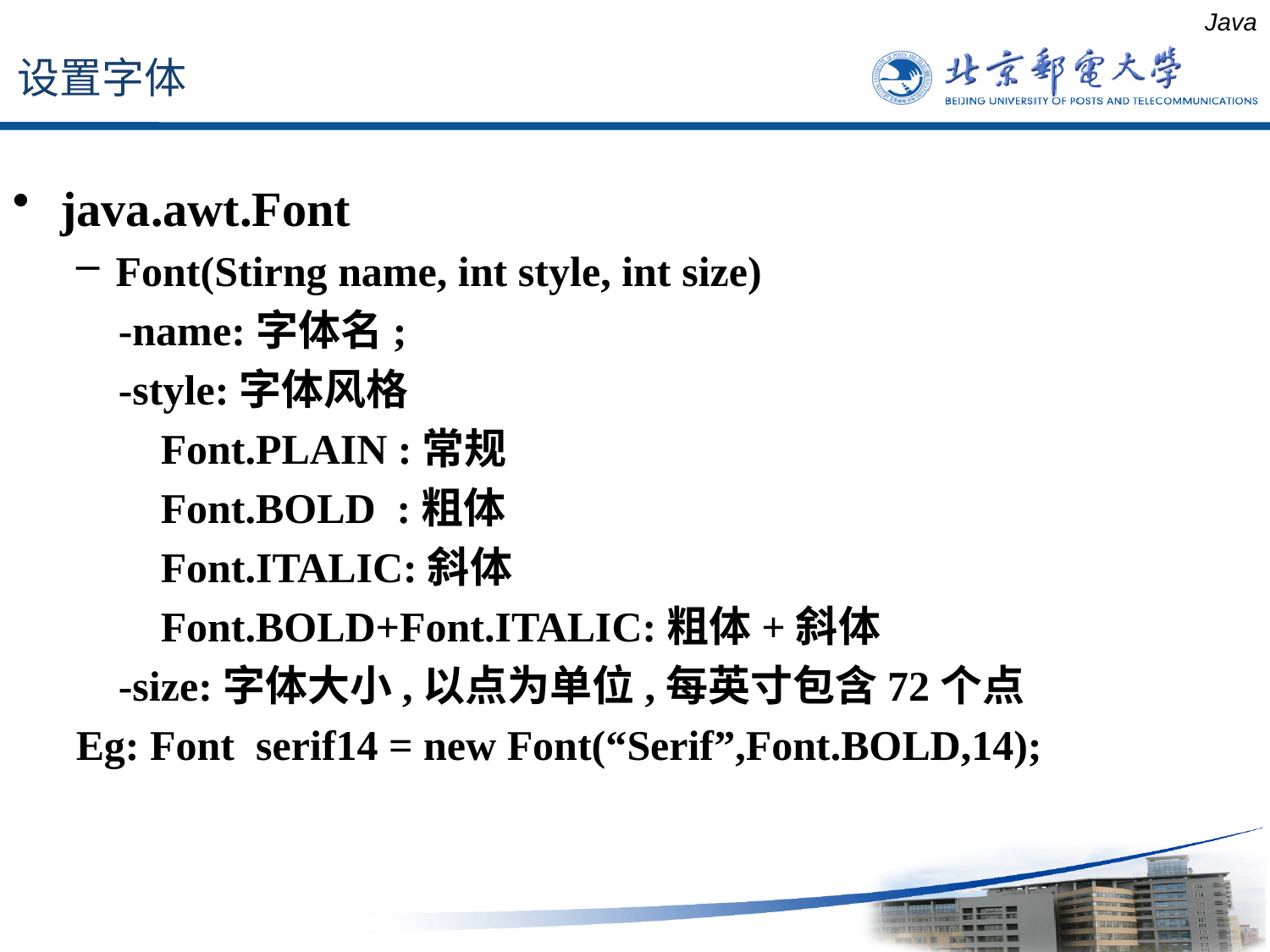

设置字体
Java
java.awt.Font
Font(Stirng name, int style, int size)
    -name:字体名;
    -style:字体风格
        Font.PLAIN :常规
        Font.BOLD  :粗体
        Font.ITALIC:斜体
        Font.BOLD+Font.ITALIC:粗体+斜体
    -size:字体大小,以点为单位,每英寸包含72个点
Eg: Font  serif14 = new Font(“Serif”,Font.BOLD,14);